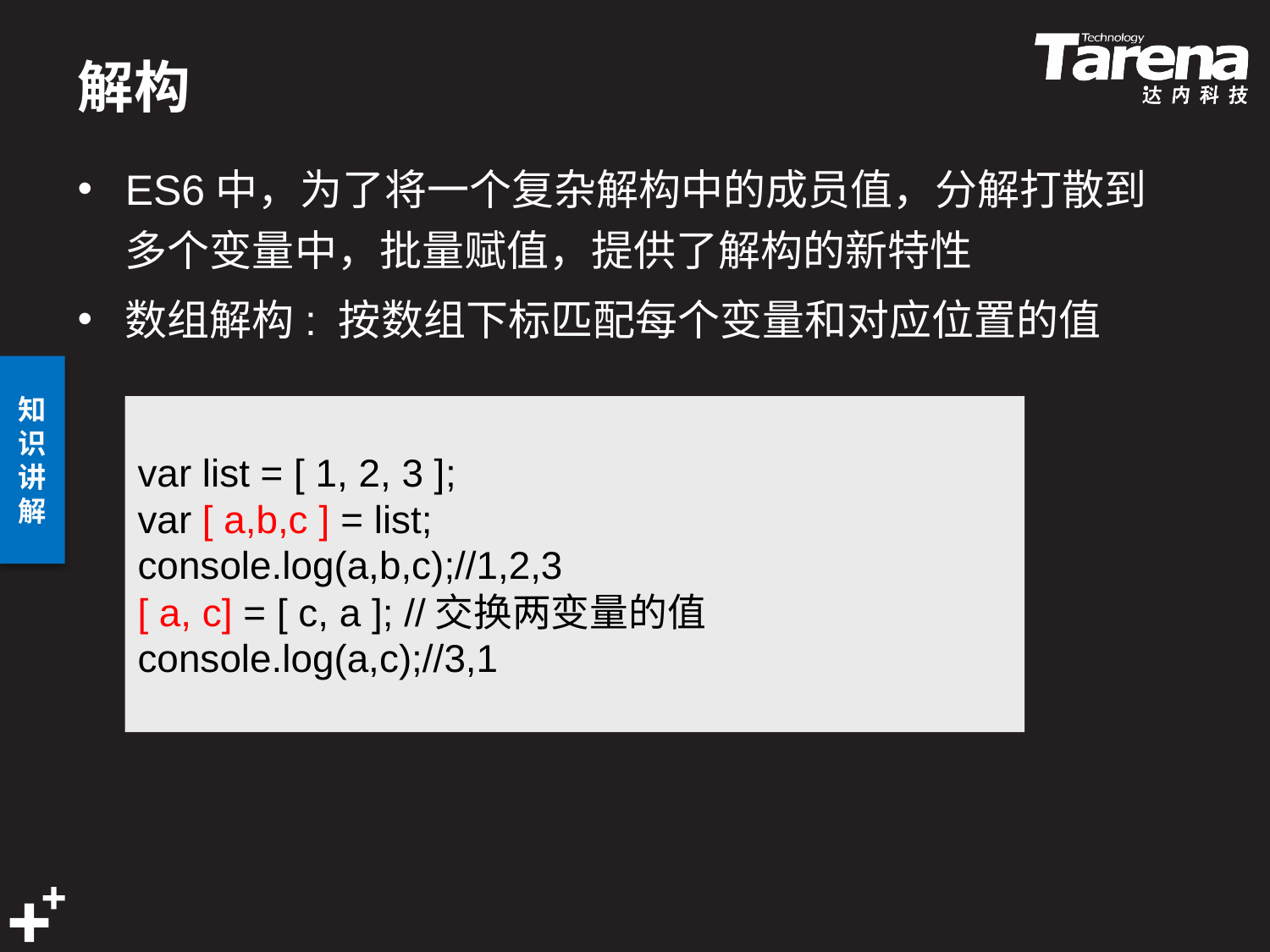

# 解构
ES6中，为了将一个复杂解构中的成员值，分解打散到多个变量中，批量赋值，提供了解构的新特性
数组解构: 按数组下标匹配每个变量和对应位置的值
var list = [ 1, 2, 3 ];
var [ a,b,c ] = list;
console.log(a,b,c);//1,2,3
[ a, c] = [ c, a ]; //交换两变量的值
console.log(a,c);//3,1